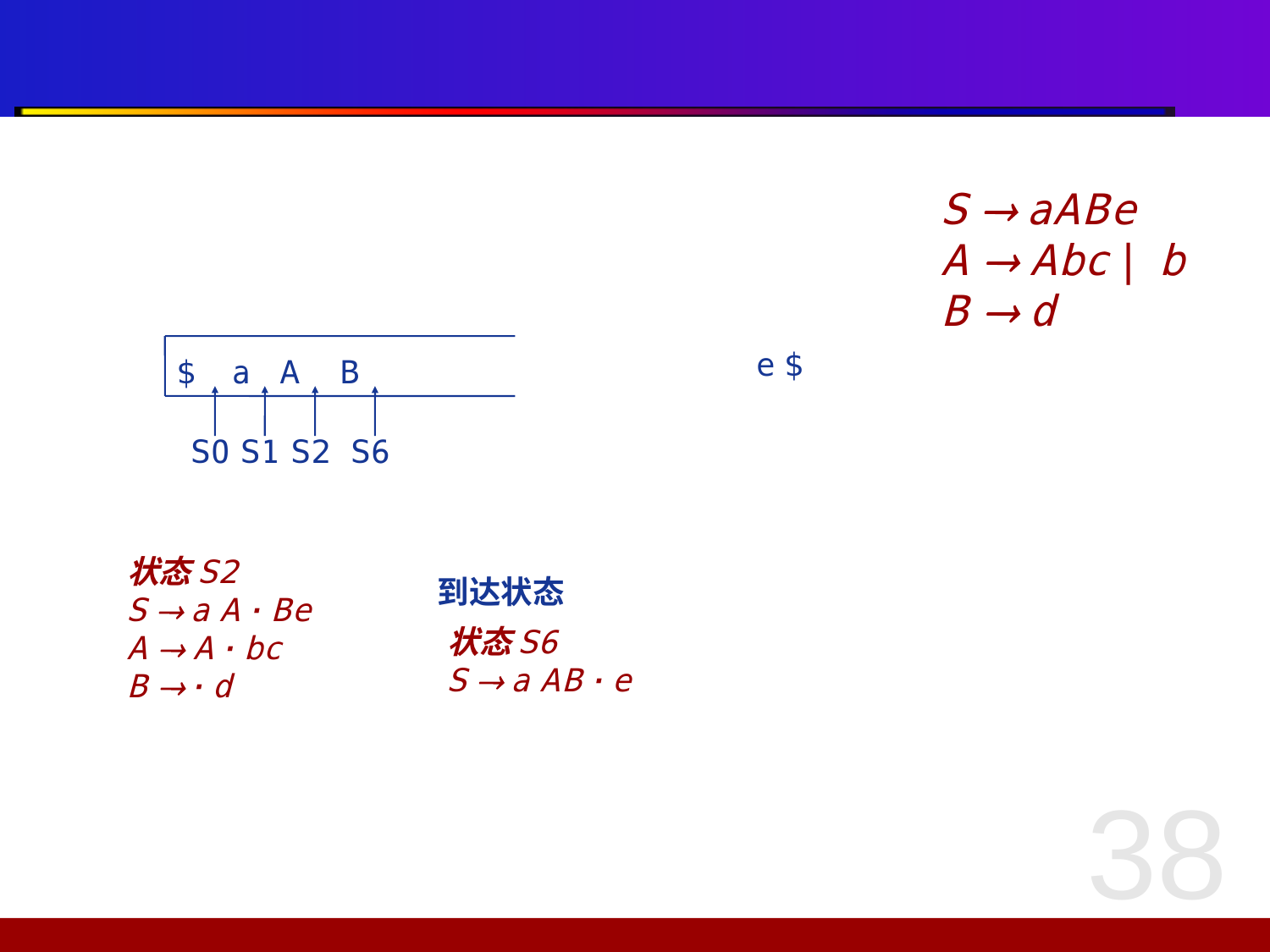

#
S → aABe
A → Abc | b
B → d

           e $
$
a
A
B

S0
S1
S2
S6
状态S2
S → a A · Be
A → A · bc
B → · d
到达状态
状态S6
S → a AB · e
38